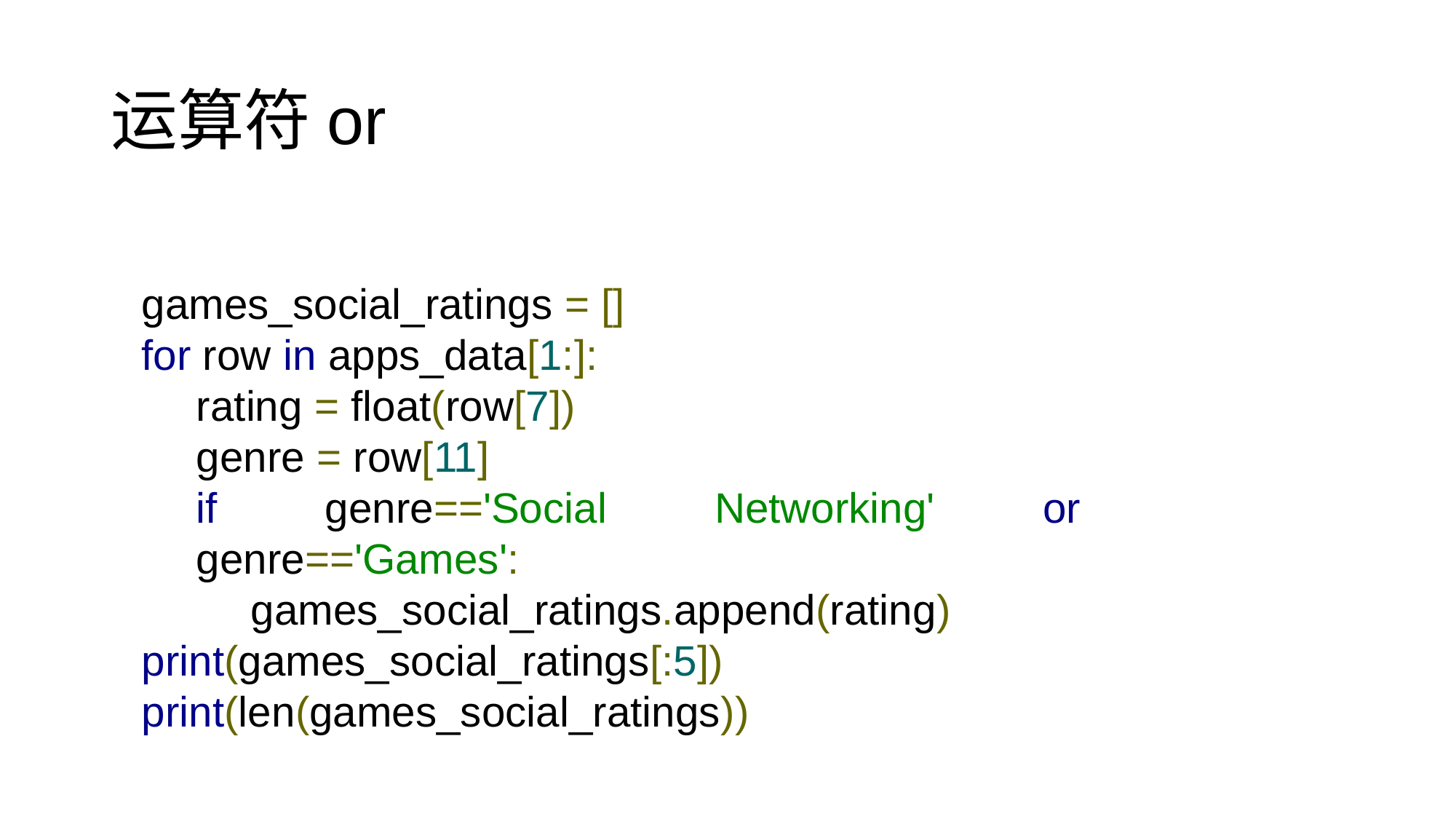

# 运算符or

games_social_ratings = []
for row in apps_data[1:]:
rating = float(row[7])
genre = row[11]
if genre=='Social Networking' or genre=='Games':
games_social_ratings.append(rating)
print(games_social_ratings[:5])
print(len(games_social_ratings))